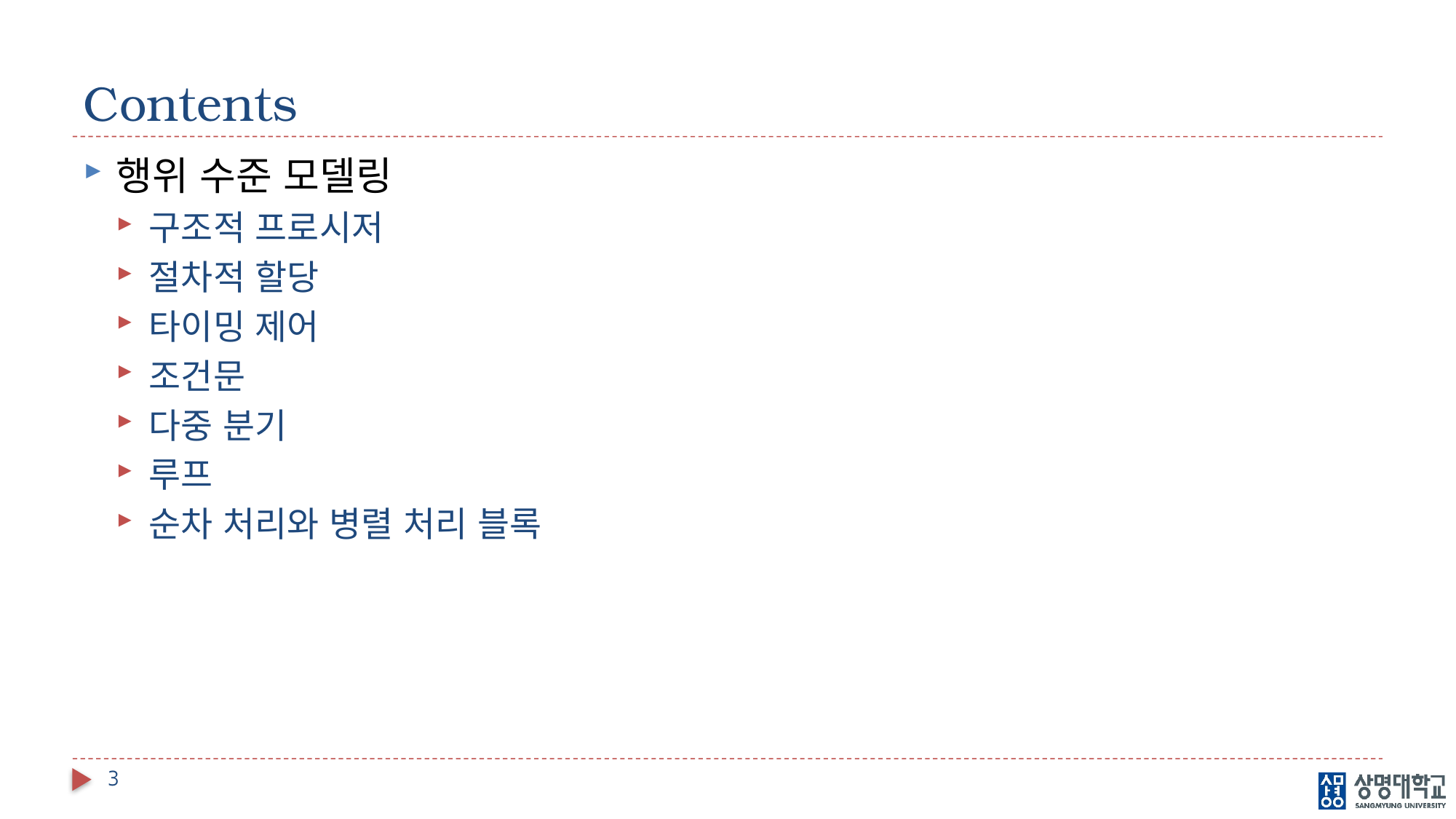

# Contents
행위 수준 모델링
구조적 프로시저
절차적 할당
타이밍 제어
조건문
다중 분기
루프
순차 처리와 병렬 처리 블록

3